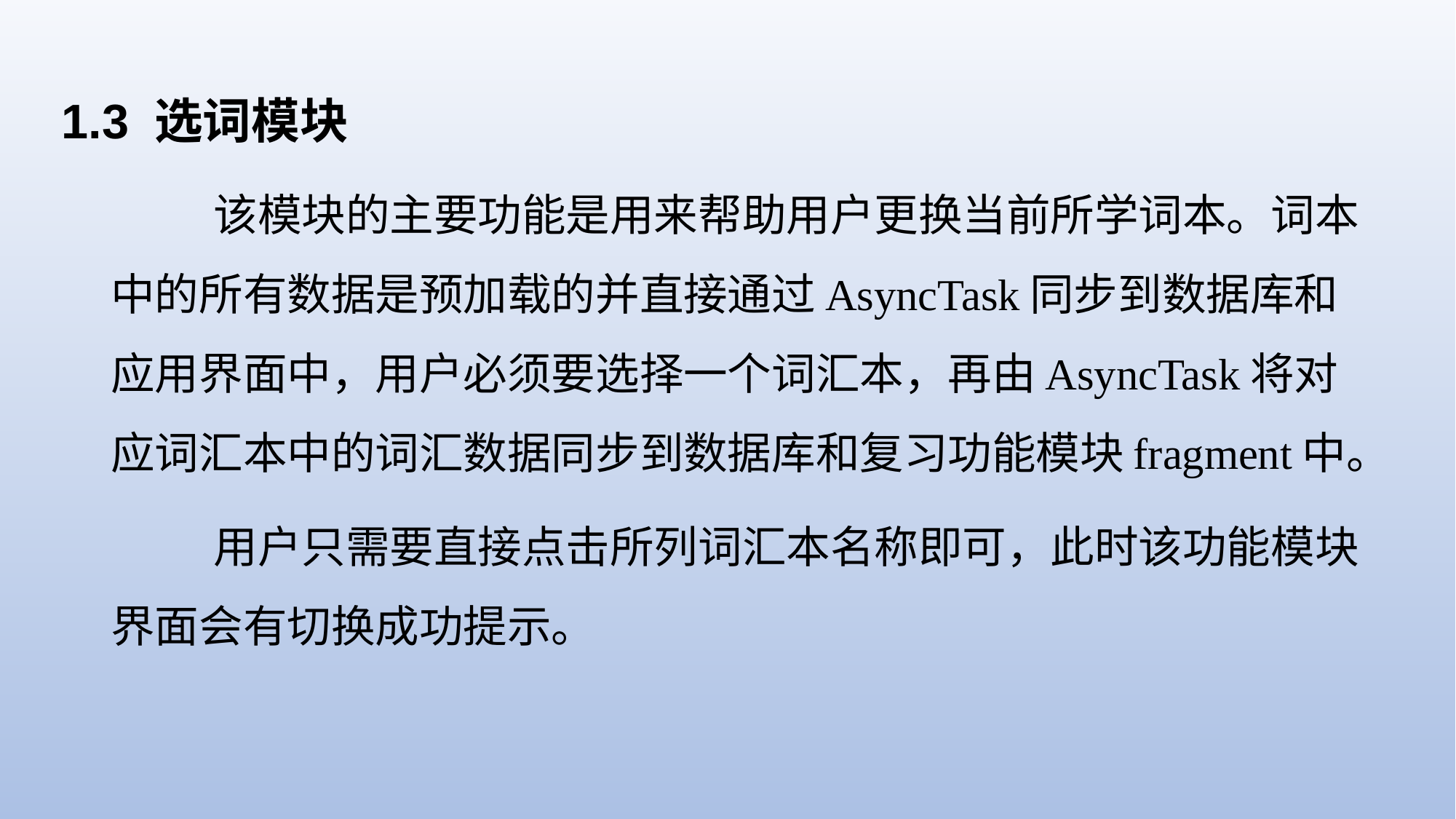

# 1.3 选词模块
	该模块的主要功能是用来帮助用户更换当前所学词本。词本中的所有数据是预加载的并直接通过AsyncTask同步到数据库和应用界面中，用户必须要选择一个词汇本，再由AsyncTask将对应词汇本中的词汇数据同步到数据库和复习功能模块fragment中。
	用户只需要直接点击所列词汇本名称即可，此时该功能模块界面会有切换成功提示。